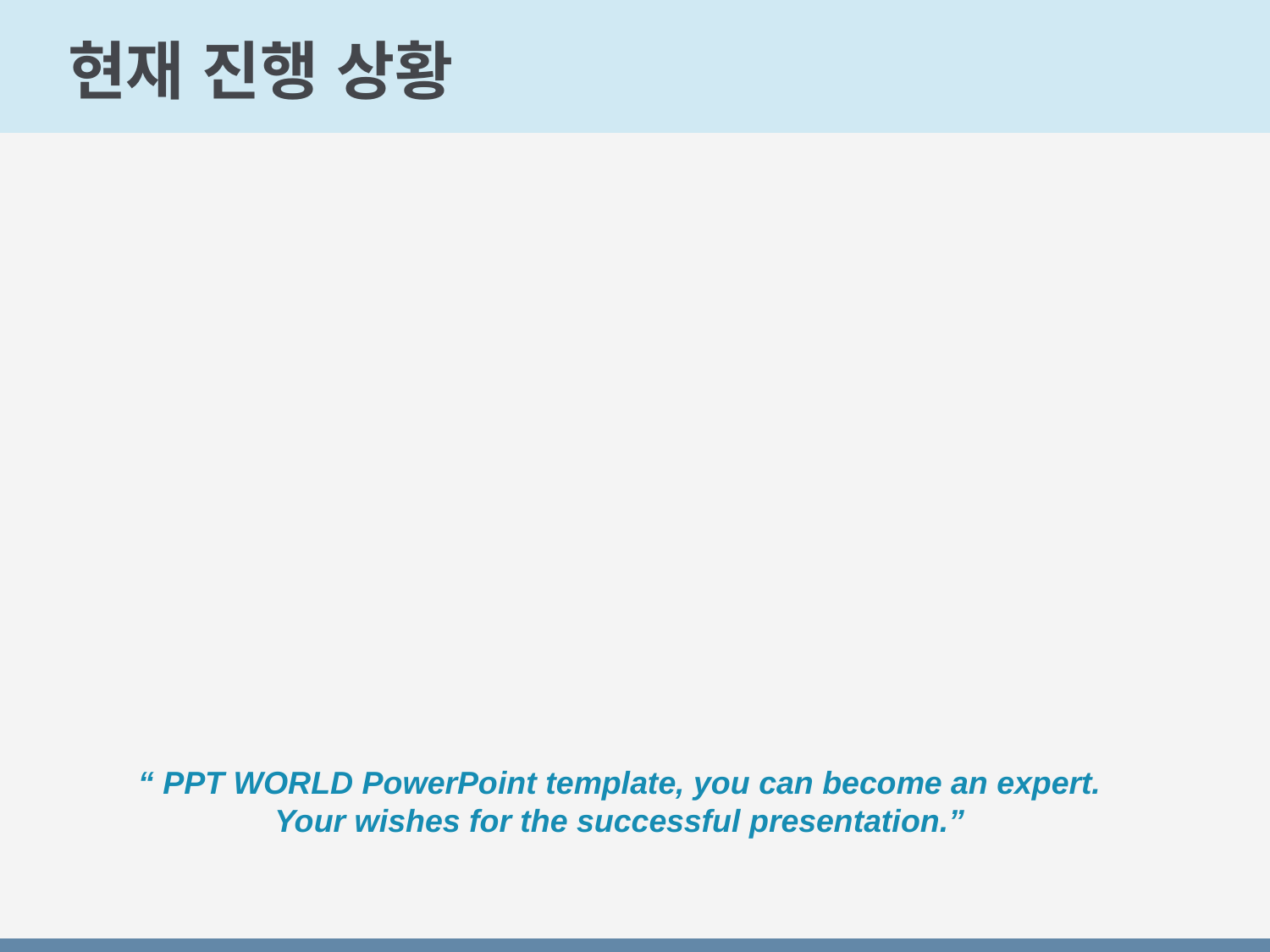

# 현재 진행 상황

“ PPT WORLD PowerPoint template, you can become an expert.
Your wishes for the successful presentation.”